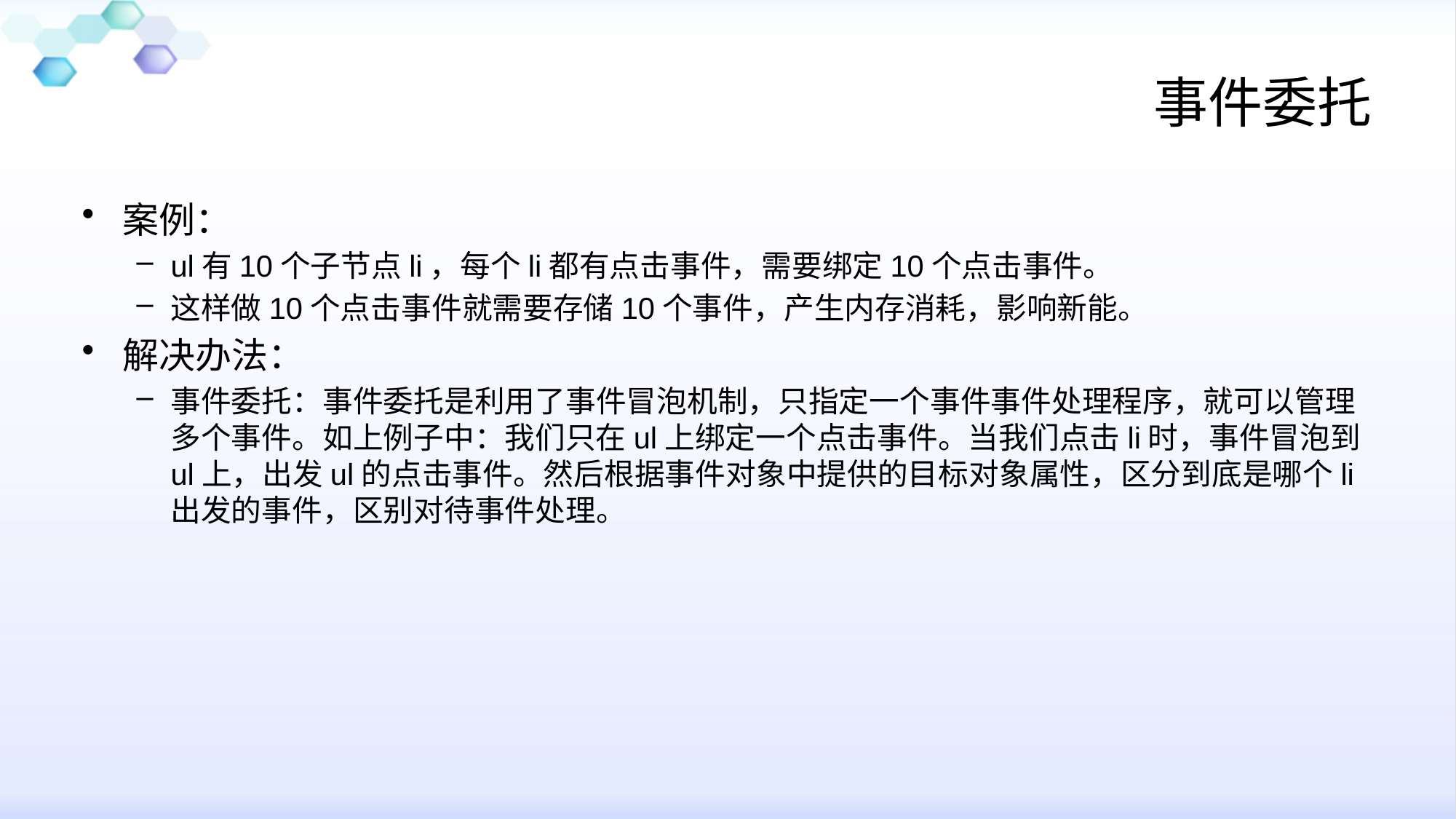

# 事件委托
案例：
ul有10个子节点li，每个li都有点击事件，需要绑定10个点击事件。
这样做10个点击事件就需要存储10个事件，产生内存消耗，影响新能。
解决办法：
事件委托：事件委托是利用了事件冒泡机制，只指定一个事件事件处理程序，就可以管理多个事件。如上例子中：我们只在ul上绑定一个点击事件。当我们点击li时，事件冒泡到ul上，出发ul的点击事件。然后根据事件对象中提供的目标对象属性，区分到底是哪个li出发的事件，区别对待事件处理。